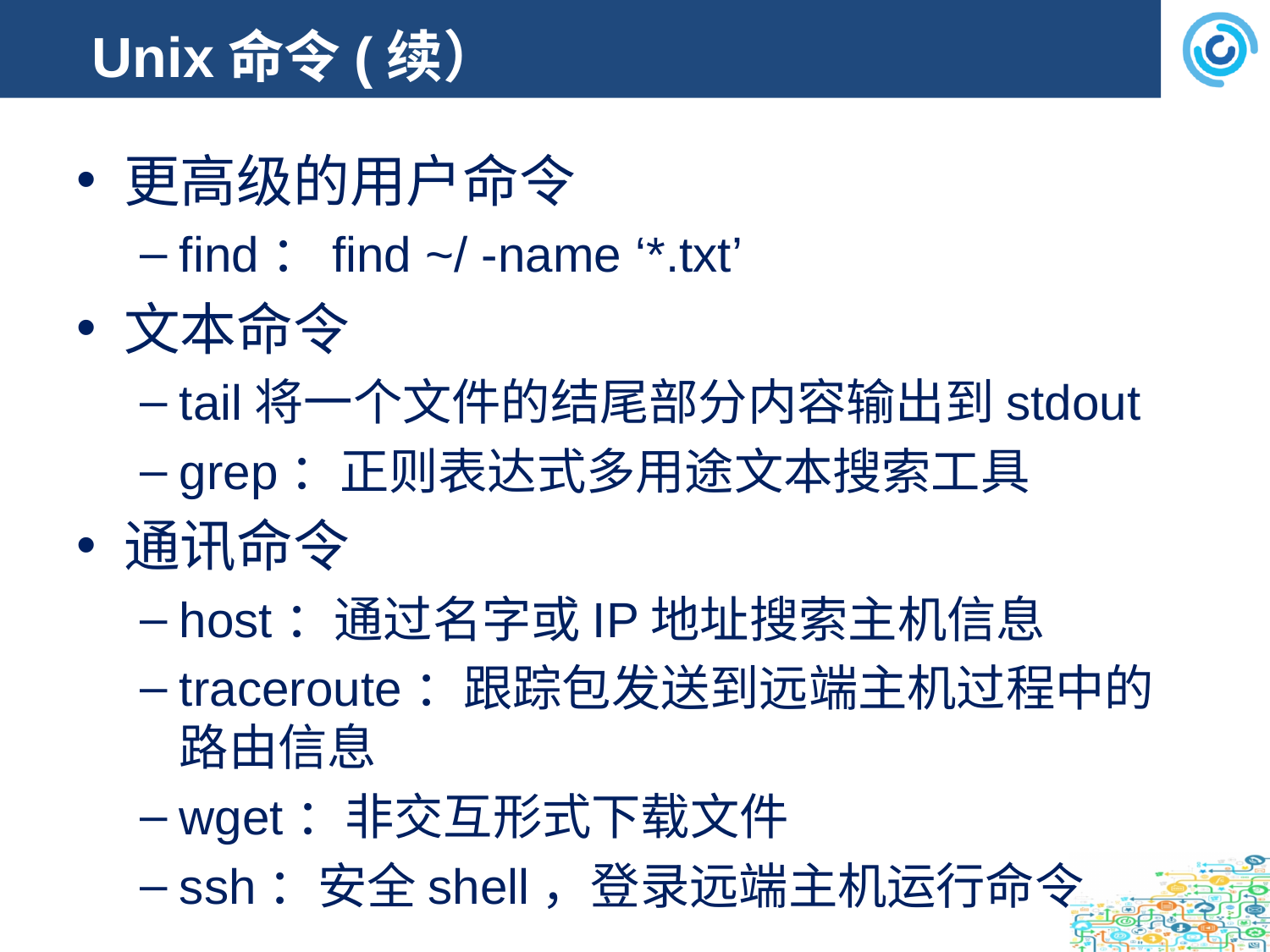

# Unix命令(续）
更高级的用户命令
find：find ~/ -name ‘*.txt’
文本命令
tail将一个文件的结尾部分内容输出到stdout
grep：正则表达式多用途文本搜索工具
通讯命令
host：通过名字或IP地址搜索主机信息
traceroute：跟踪包发送到远端主机过程中的路由信息
wget：非交互形式下载文件
ssh：安全shell，登录远端主机运行命令